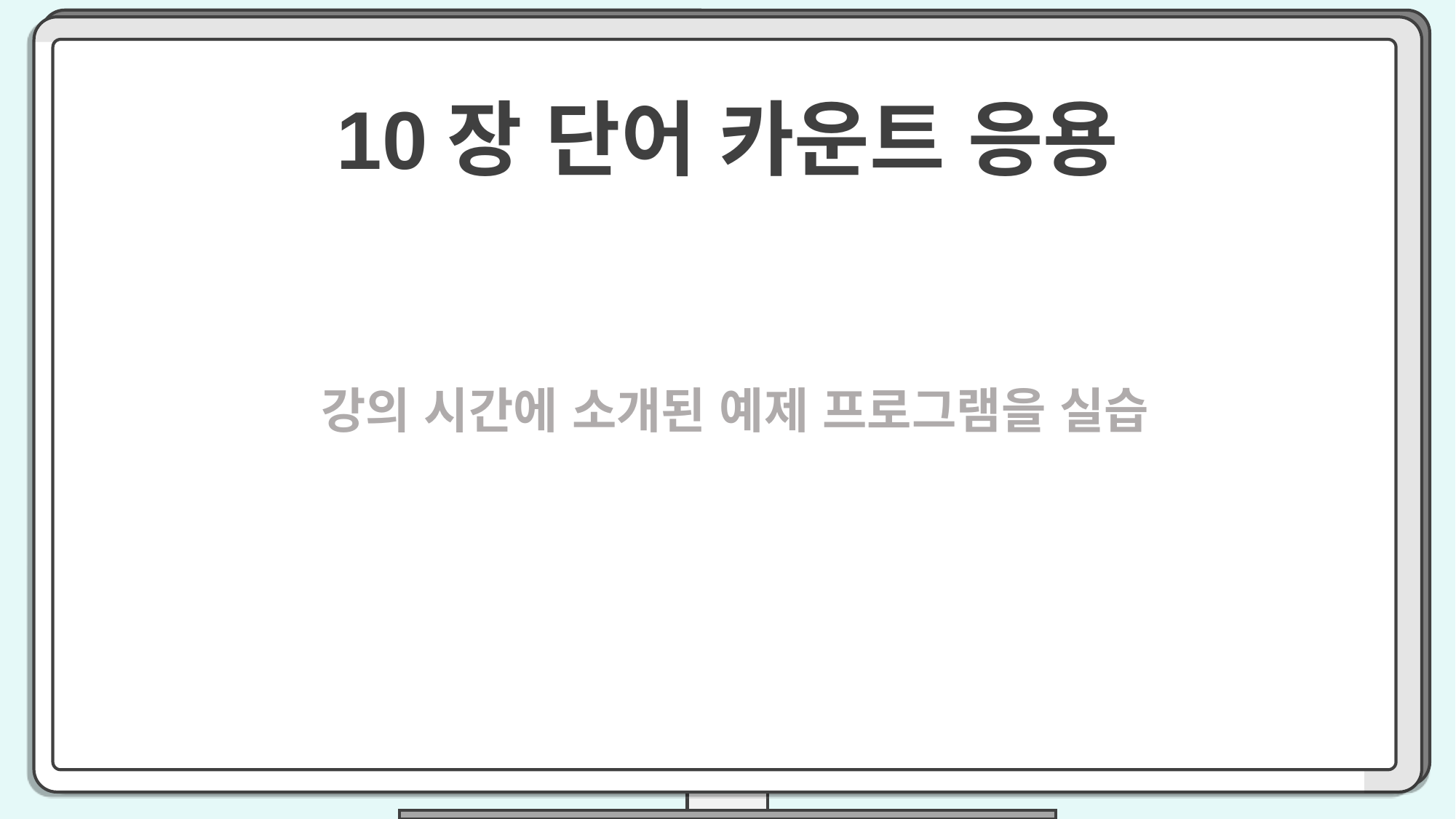

10장 단어 카운트 응용
강의 시간에 소개된 예제 프로그램을 실습